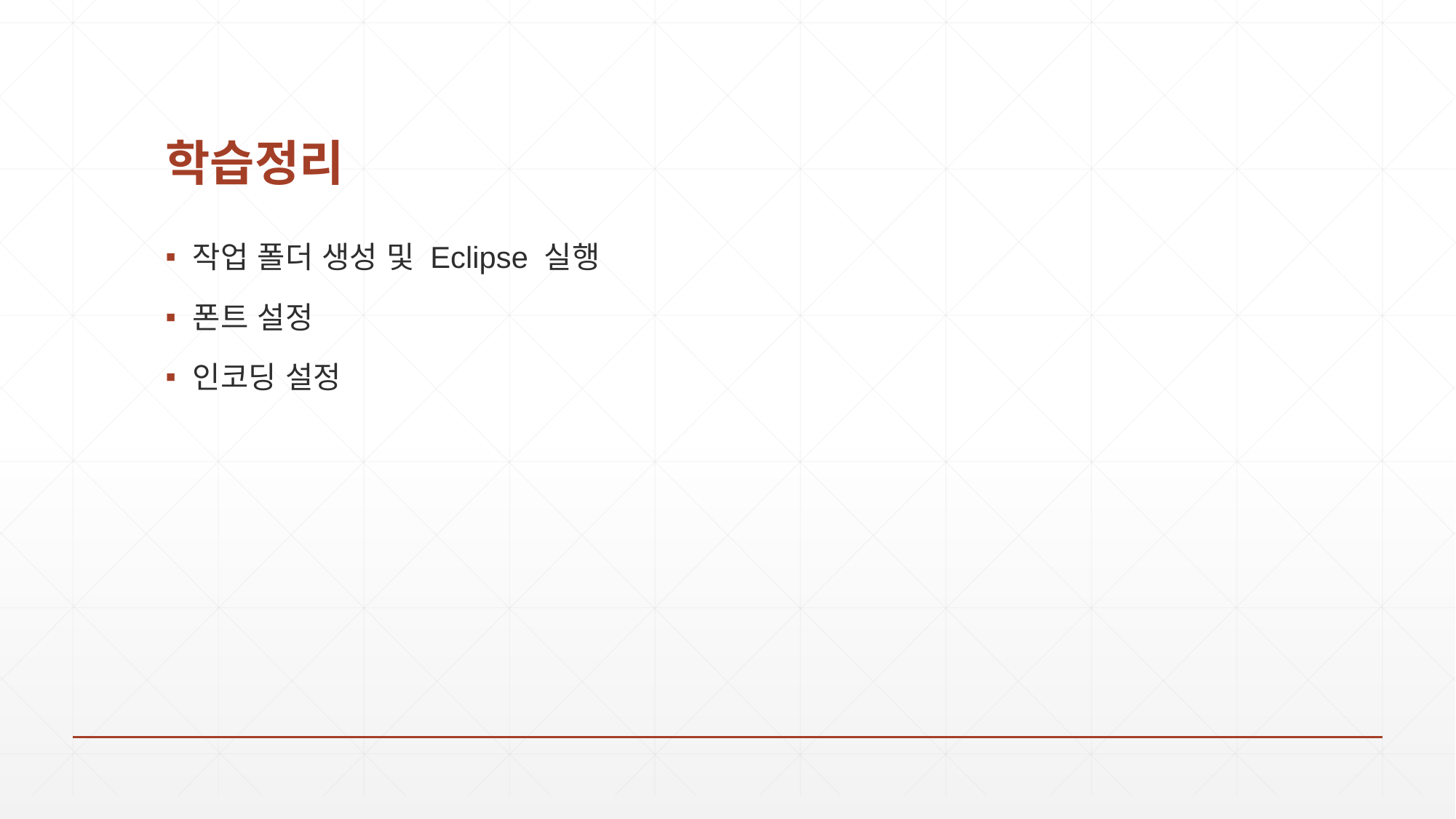

# 학습정리
작업 폴더 생성 및 Eclipse 실행
폰트 설정
인코딩 설정